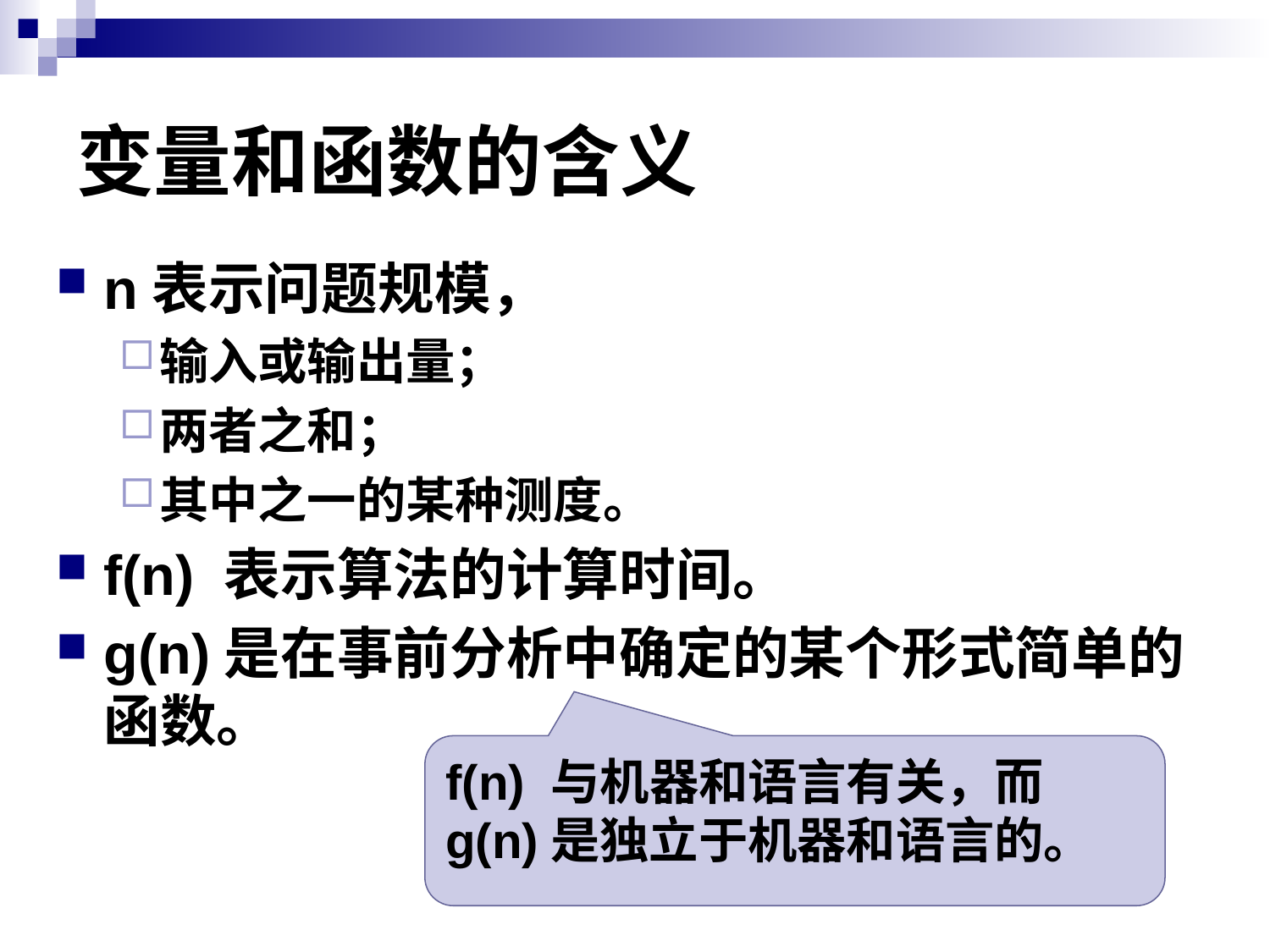

# 变量和函数的含义
n表示问题规模，
输入或输出量；
两者之和；
其中之一的某种测度。
f(n) 表示算法的计算时间。
g(n)是在事前分析中确定的某个形式简单的函数。
f(n) 与机器和语言有关，而
g(n)是独立于机器和语言的。